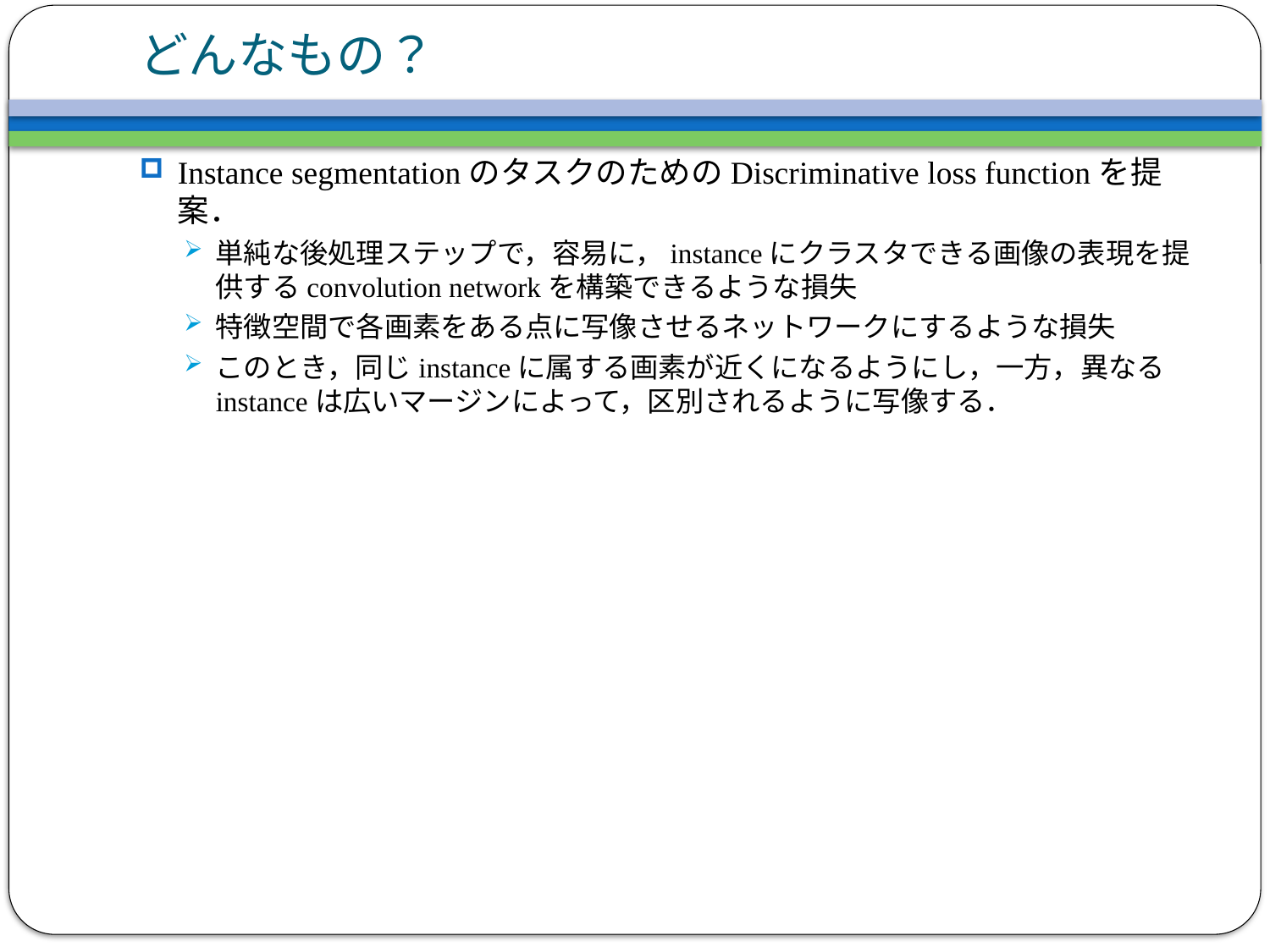

# どんなもの？
Instance segmentationのタスクのためのDiscriminative loss functionを提案．
単純な後処理ステップで，容易に，instanceにクラスタできる画像の表現を提供するconvolution networkを構築できるような損失
特徴空間で各画素をある点に写像させるネットワークにするような損失
このとき，同じinstanceに属する画素が近くになるようにし，一方，異なるinstanceは広いマージンによって，区別されるように写像する．